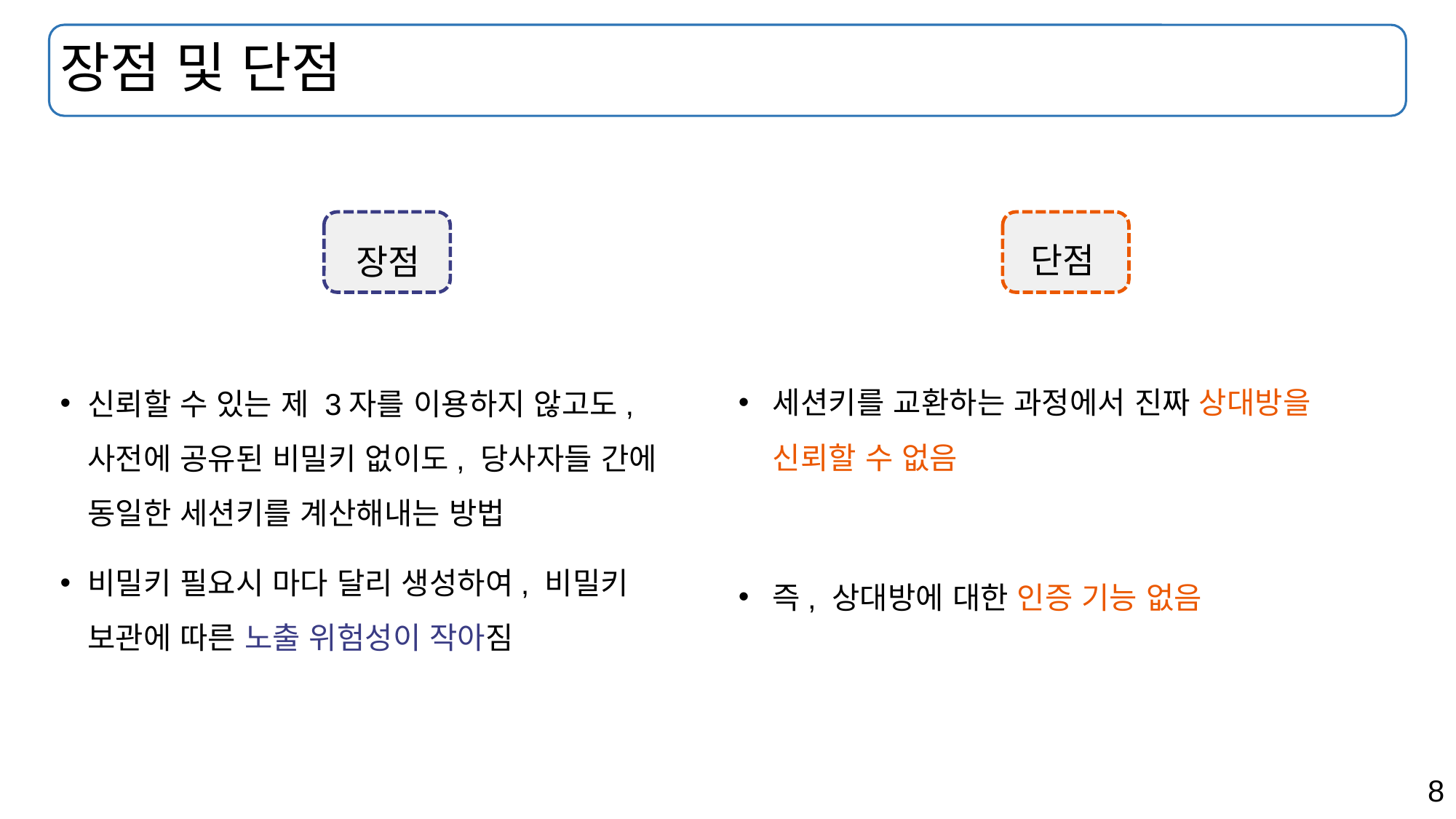

# 장점 및 단점

단점

세션키를 교환하는 과정에서 진짜 상대방을 신뢰할 수 없음

즉, 상대방에 대한 인증 기능 없음
장점

신뢰할 수 있는 제 3자를 이용하지 않고도, 사전에 공유된 비밀키 없이도, 당사자들 간에 동일한 세션키를 계산해내는 방법
비밀키 필요시 마다 달리 생성하여, 비밀키 보관에 따른 노출 위험성이 작아짐